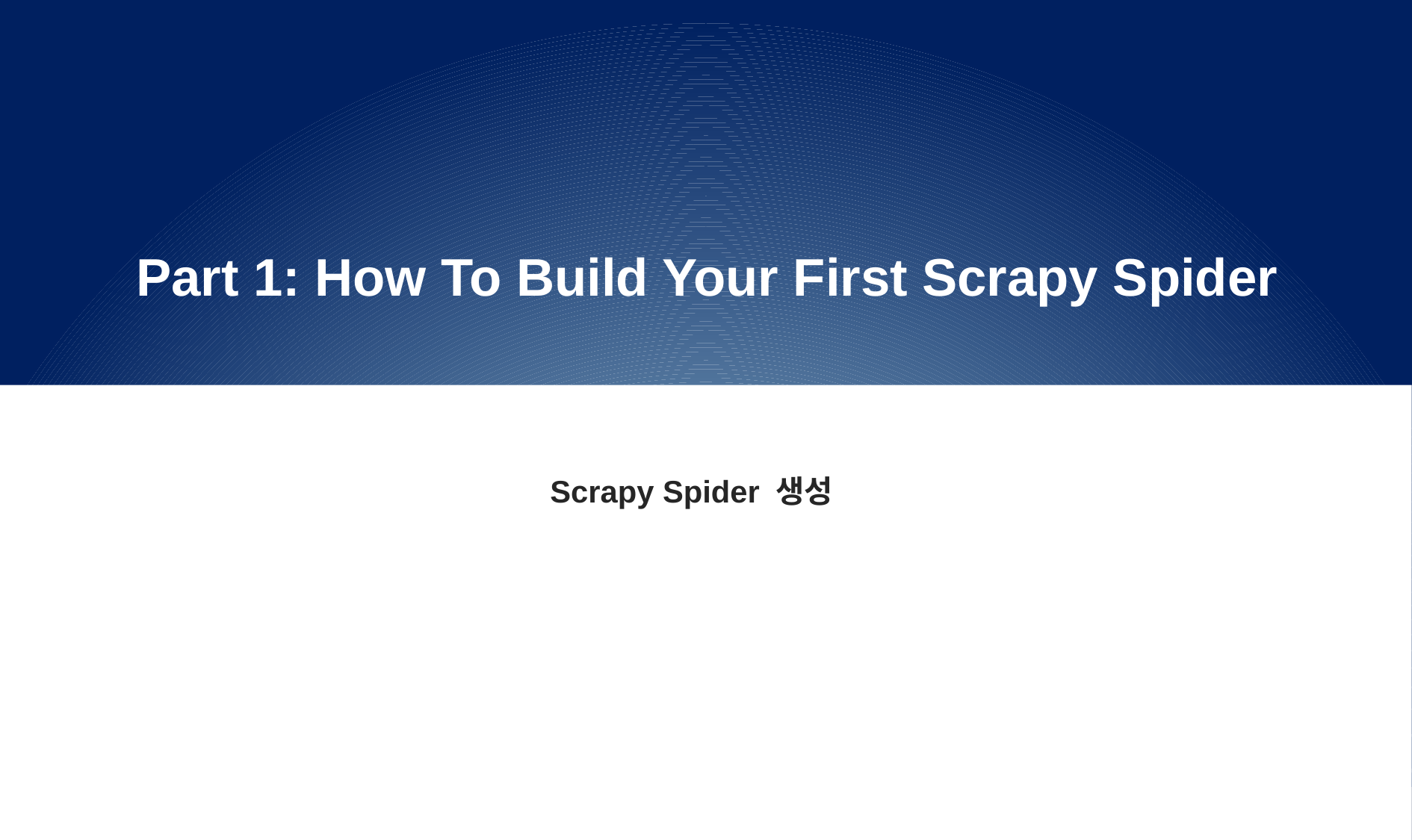

# Part 1: How To Build Your First Scrapy Spider
Scrapy Spider 생성